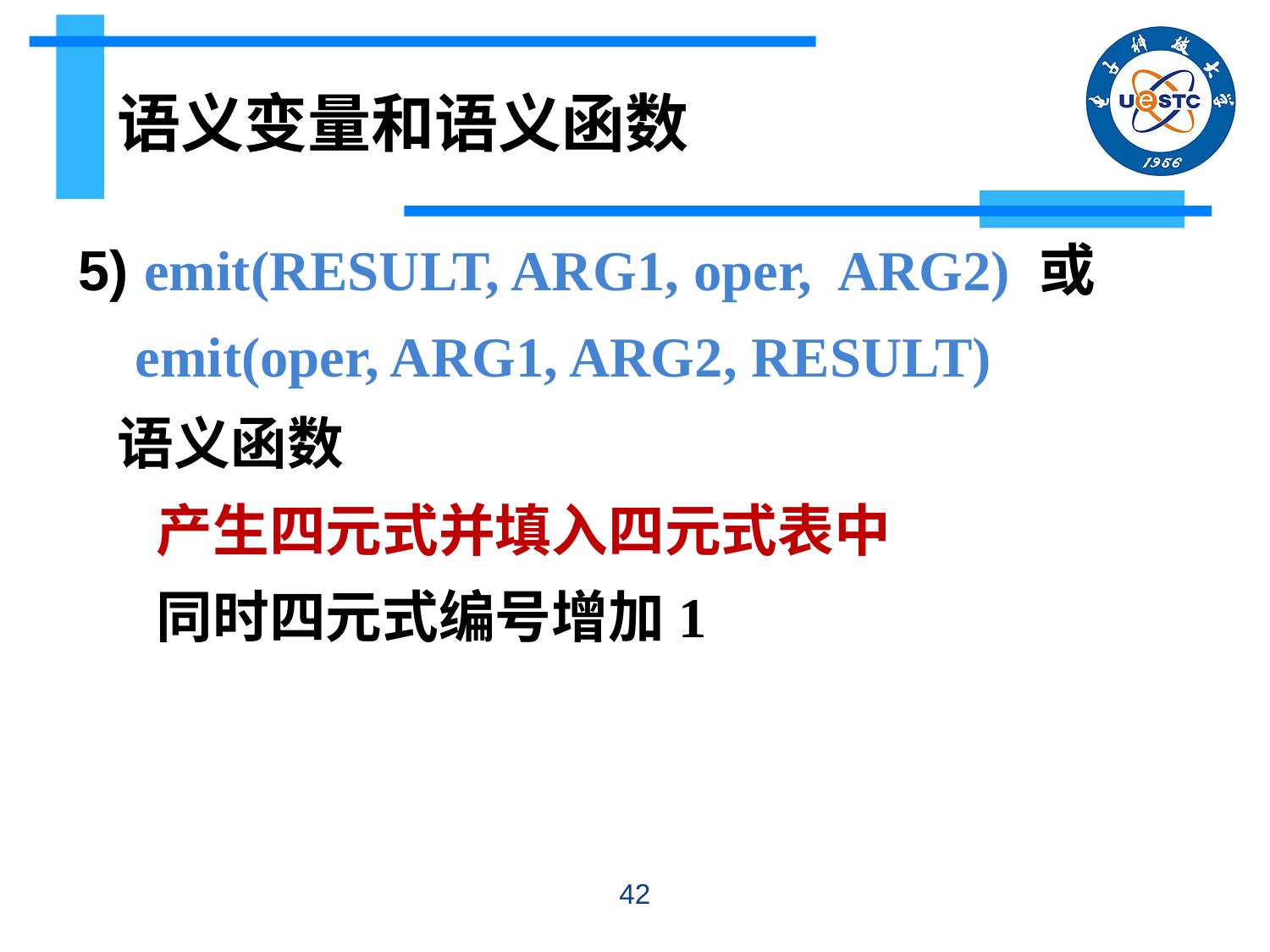

# 语义变量和语义函数
5) emit(RESULT, ARG1, oper,  ARG2) 或
    emit(oper, ARG1, ARG2, RESULT)
  语义函数
     产生四元式并填入四元式表中
     同时四元式编号增加1
42